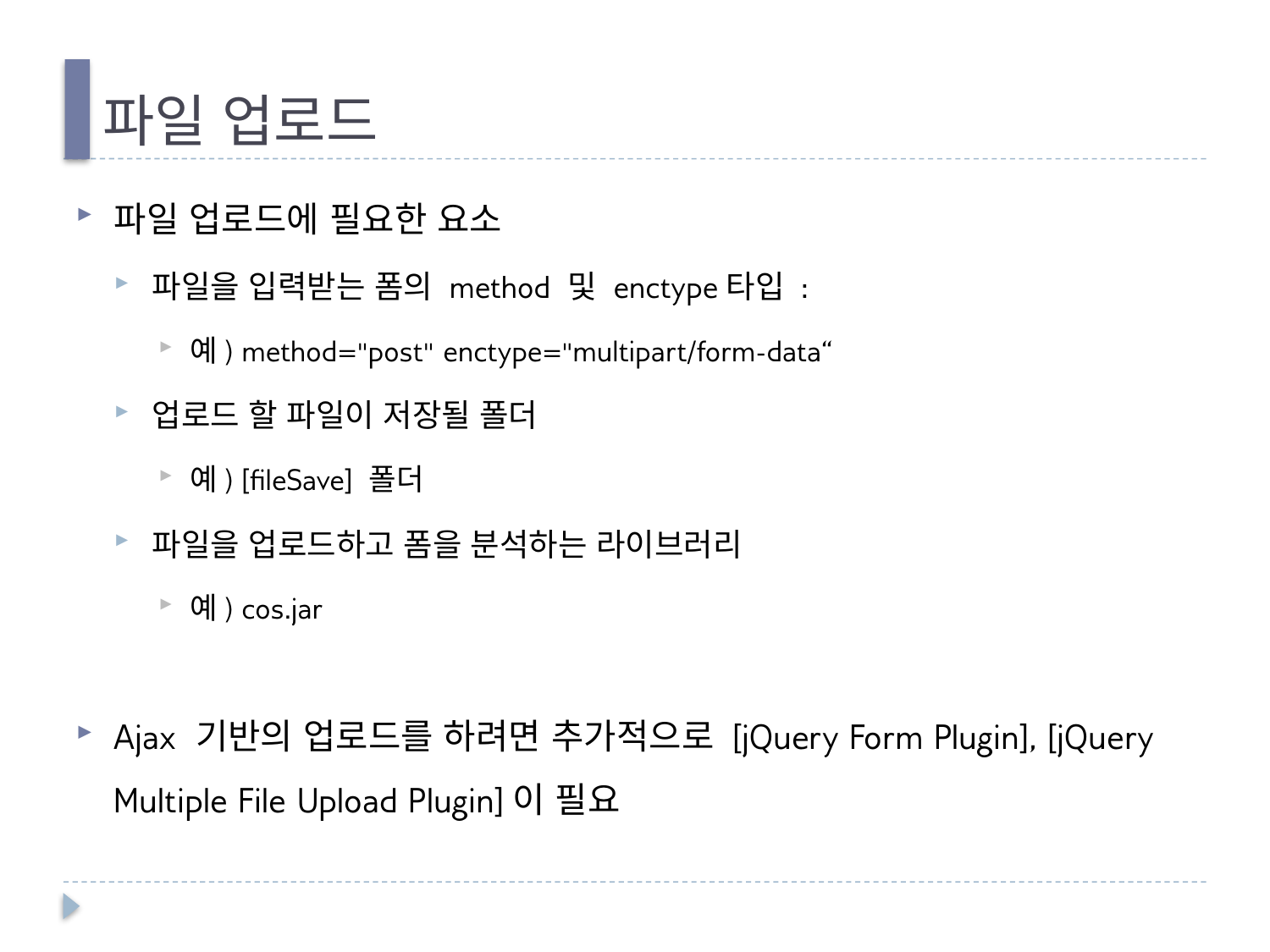

# 파일 업로드
파일 업로드에 필요한 요소
파일을 입력받는 폼의 method 및 enctype타입 :
예) method="post" enctype="multipart/form-data“
업로드 할 파일이 저장될 폴더
예) [fileSave] 폴더
파일을 업로드하고 폼을 분석하는 라이브러리
예) cos.jar

Ajax 기반의 업로드를 하려면 추가적으로 [jQuery Form Plugin], [jQuery Multiple File Upload Plugin]이 필요